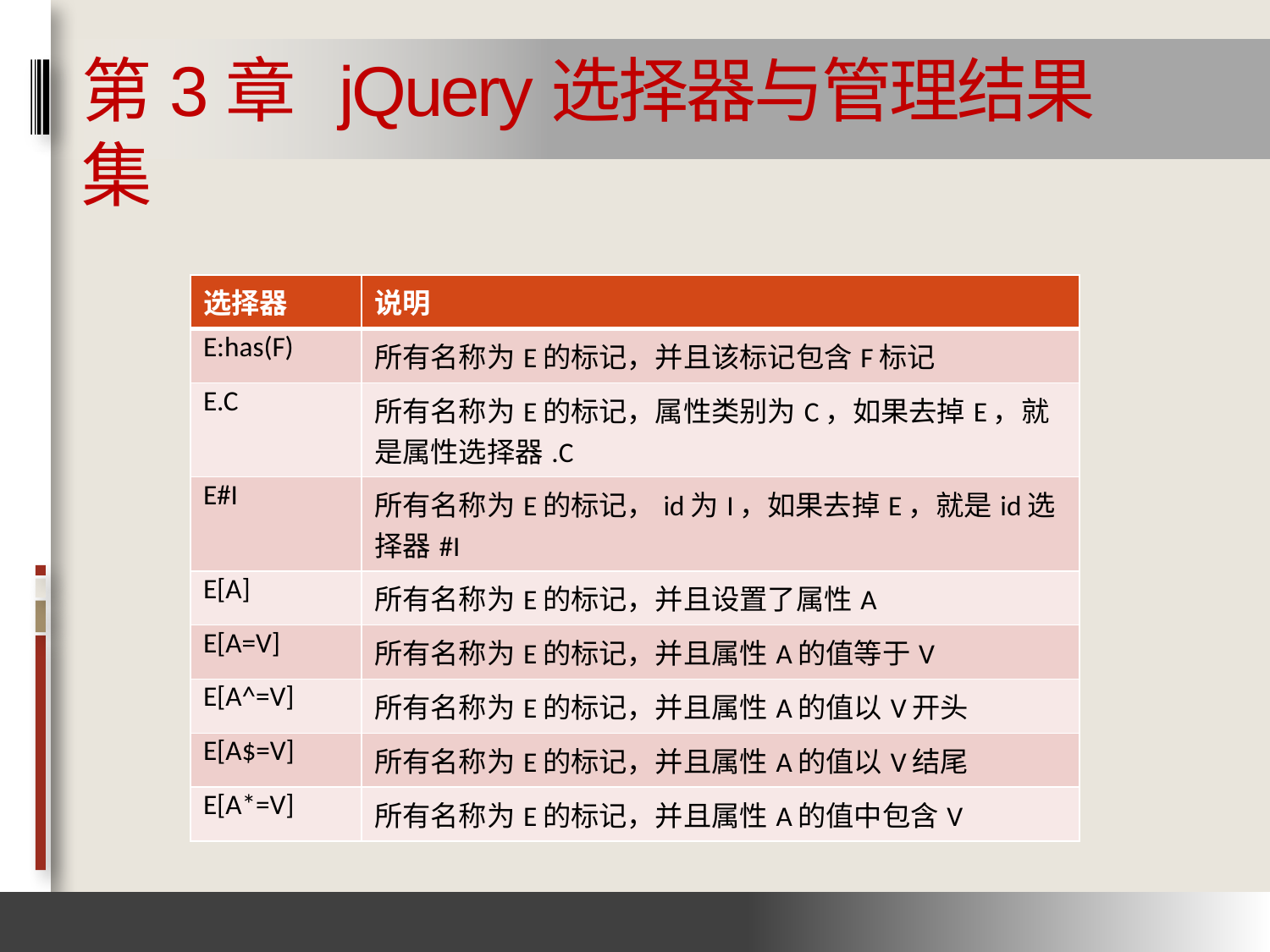

# 第3章  jQuery选择器与管理结果集

| 选择器 | 说明 |
| --- | --- |
| E:has(F) | 所有名称为E的标记，并且该标记包含F标记 |
| E.C | 所有名称为E的标记，属性类别为C，如果去掉E，就是属性选择器.C |
| E#I | 所有名称为E的标记，id为I，如果去掉E，就是id选择器#I |
| E[A] | 所有名称为E的标记，并且设置了属性A |
| E[A=V] | 所有名称为E的标记，并且属性A的值等于V |
| E[A^=V] | 所有名称为E的标记，并且属性A的值以V开头 |
| E[A$=V] | 所有名称为E的标记，并且属性A的值以V结尾 |
| E[A\*=V] | 所有名称为E的标记，并且属性A的值中包含V |